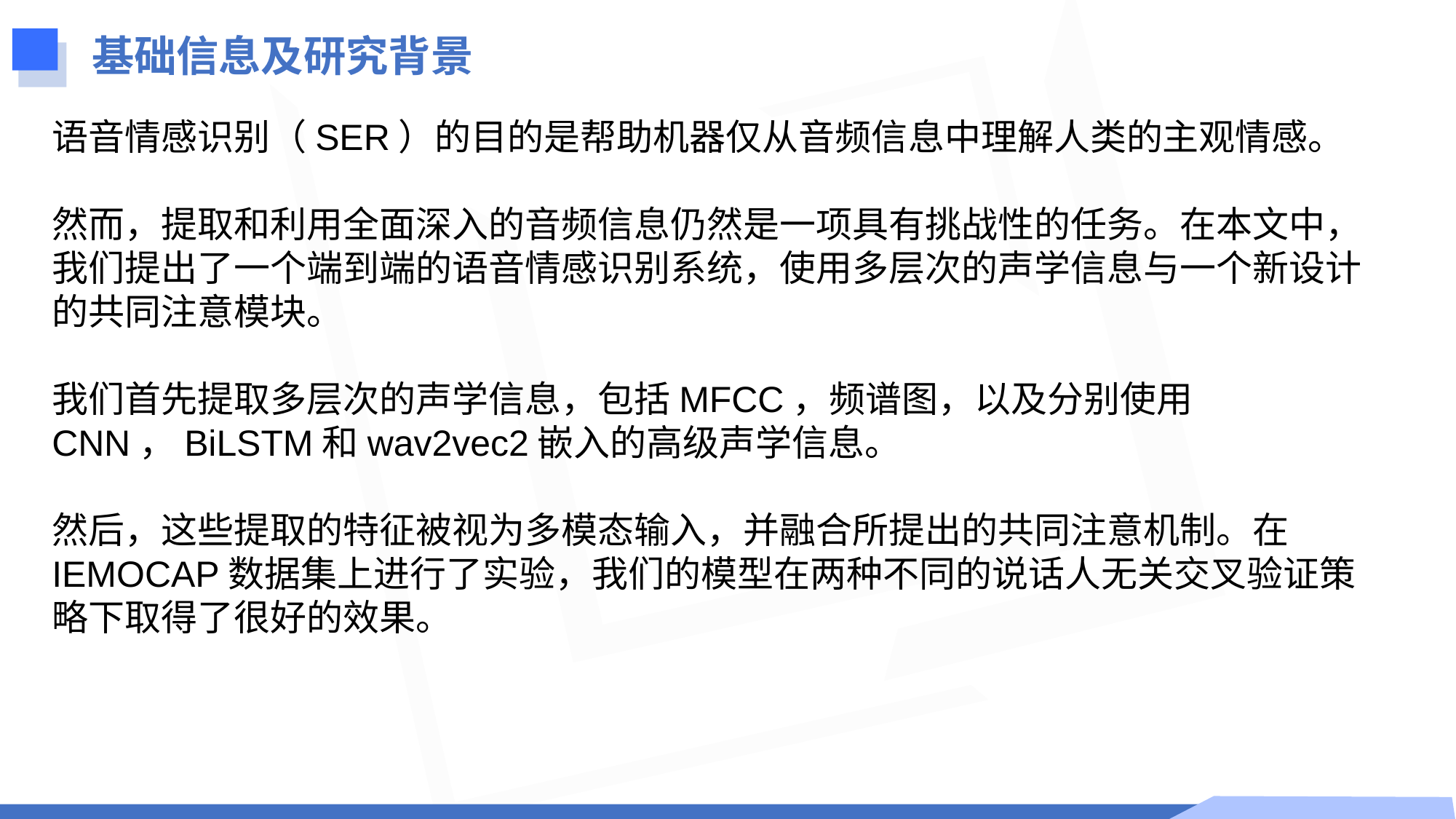

基础信息及研究背景

语音情感识别（SER）的目的是帮助机器仅从音频信息中理解人类的主观情感。

然而，提取和利用全面深入的音频信息仍然是一项具有挑战性的任务。在本文中，我们提出了一个端到端的语音情感识别系统，使用多层次的声学信息与一个新设计的共同注意模块。

我们首先提取多层次的声学信息，包括MFCC，频谱图，以及分别使用CNN，BiLSTM和wav2vec2嵌入的高级声学信息。

然后，这些提取的特征被视为多模态输入，并融合所提出的共同注意机制。在IEMOCAP数据集上进行了实验，我们的模型在两种不同的说话人无关交叉验证策略下取得了很好的效果。